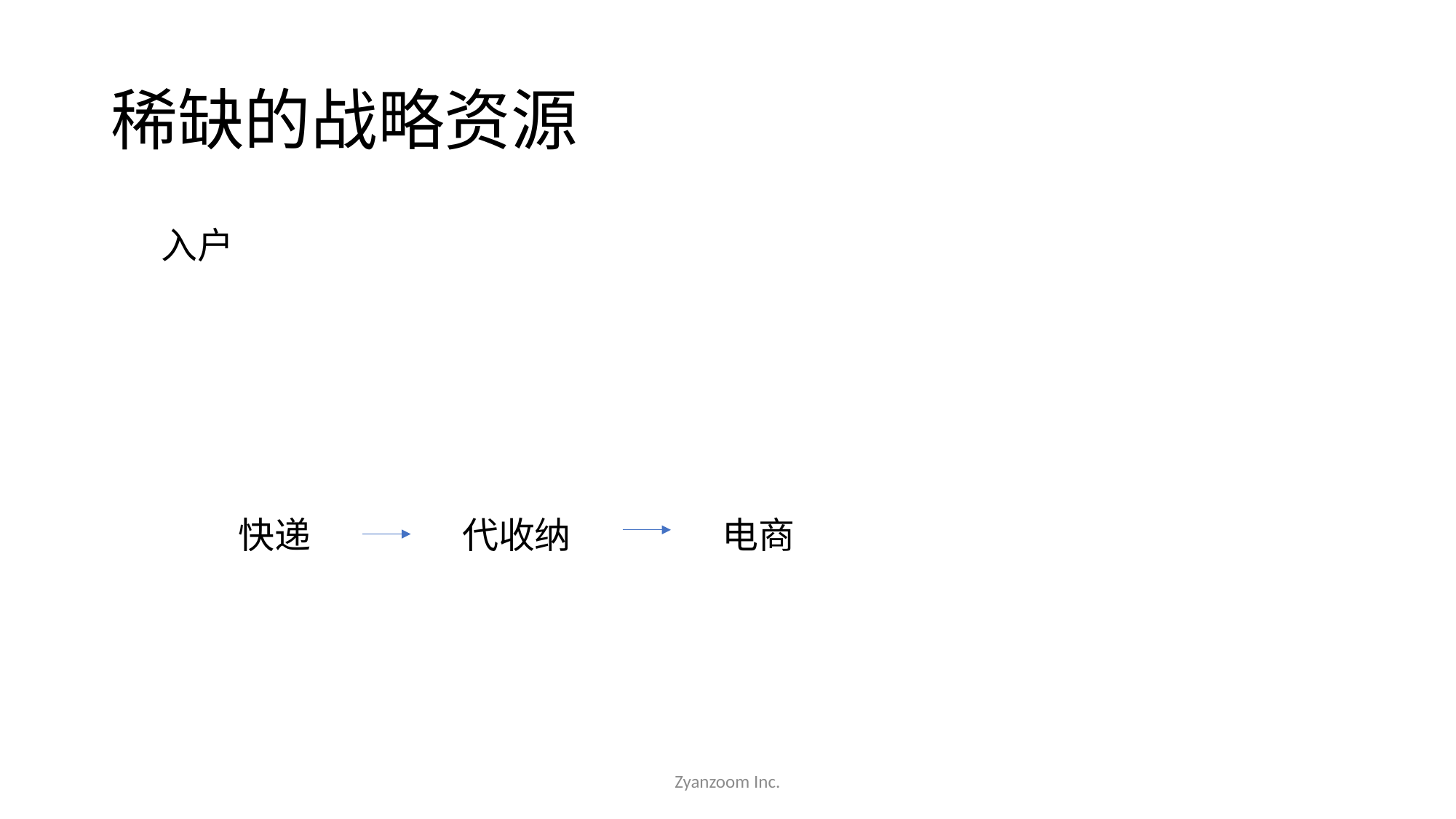

# 稀缺的战略资源
入户
快递
代收纳
电商
Zyanzoom Inc.